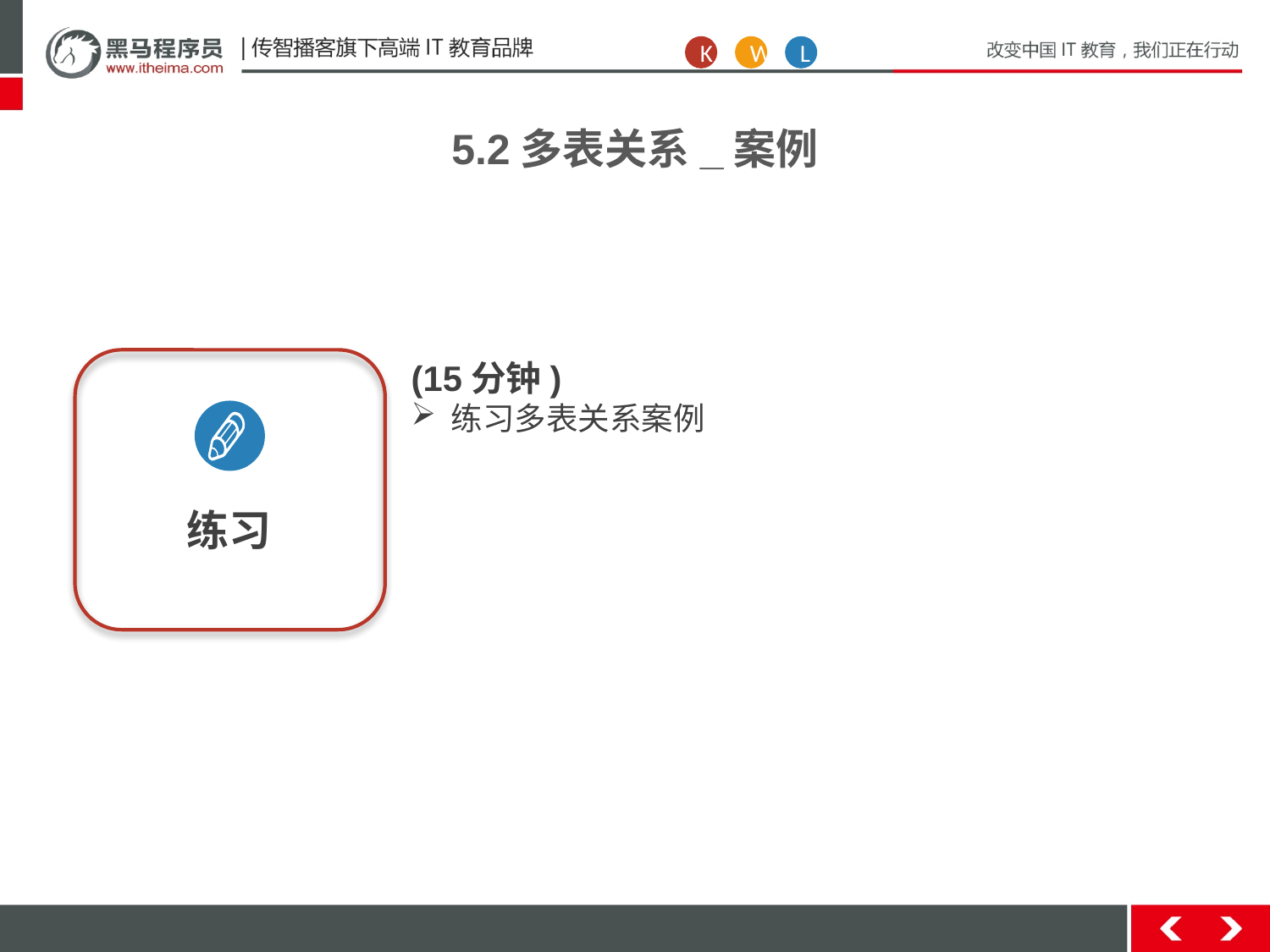

K
W
L
5.2多表关系_案例

练习
(15分钟)
练习多表关系案例